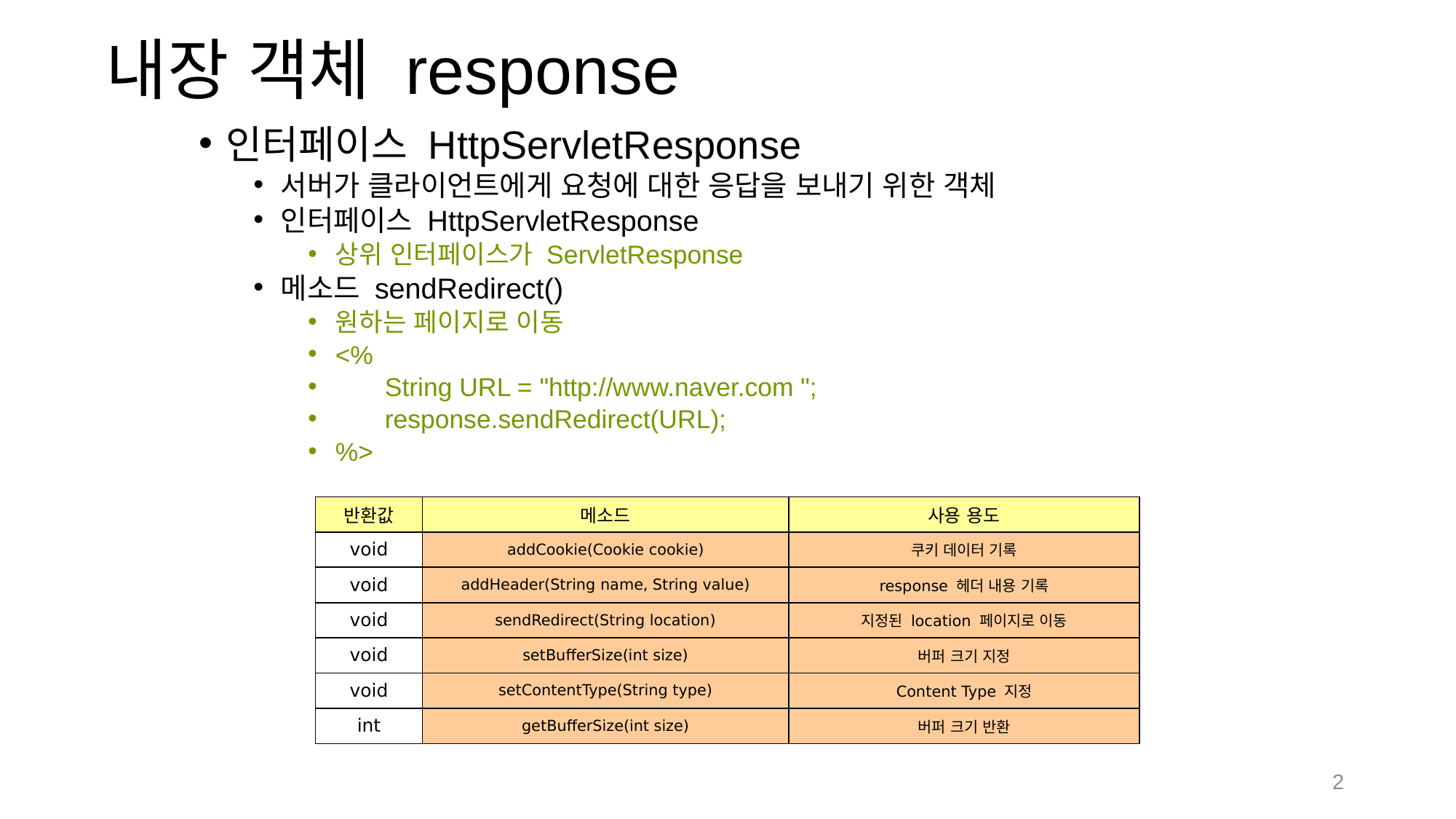

# 내장 객체 response

인터페이스 HttpServletResponse
서버가 클라이언트에게 요청에 대한 응답을 보내기 위한 객체
인터페이스 HttpServletResponse
상위 인터페이스가 ServletResponse
메소드 sendRedirect()
원하는 페이지로 이동
<%
       String URL = "http://www.naver.com ";
       response.sendRedirect(URL);
%>
| 반환값 | 메소드 | 사용 용도 |
| --- | --- | --- |
| void | addCookie(Cookie cookie) | 쿠키 데이터 기록 |
| void | addHeader(String name, String value) | response 헤더 내용 기록 |
| void | sendRedirect(String location) | 지정된 location 페이지로 이동 |
| void | setBufferSize(int size) | 버퍼 크기 지정 |
| void | setContentType(String type) | Content Type 지정 |
| int | getBufferSize(int size) | 버퍼 크기 반환 |
2